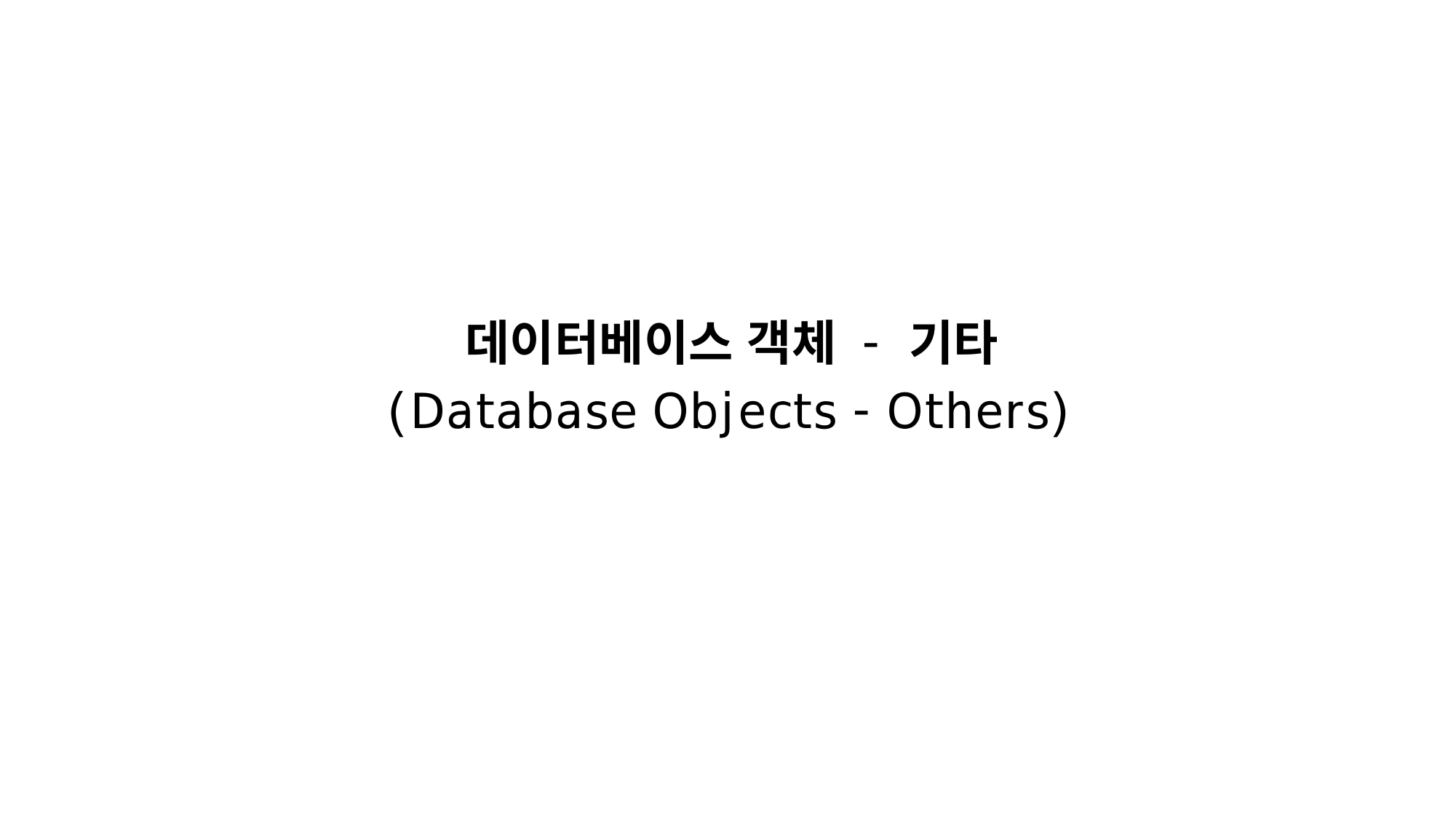

데이터베이스 객체 - 기타
(Database Objects - Others)